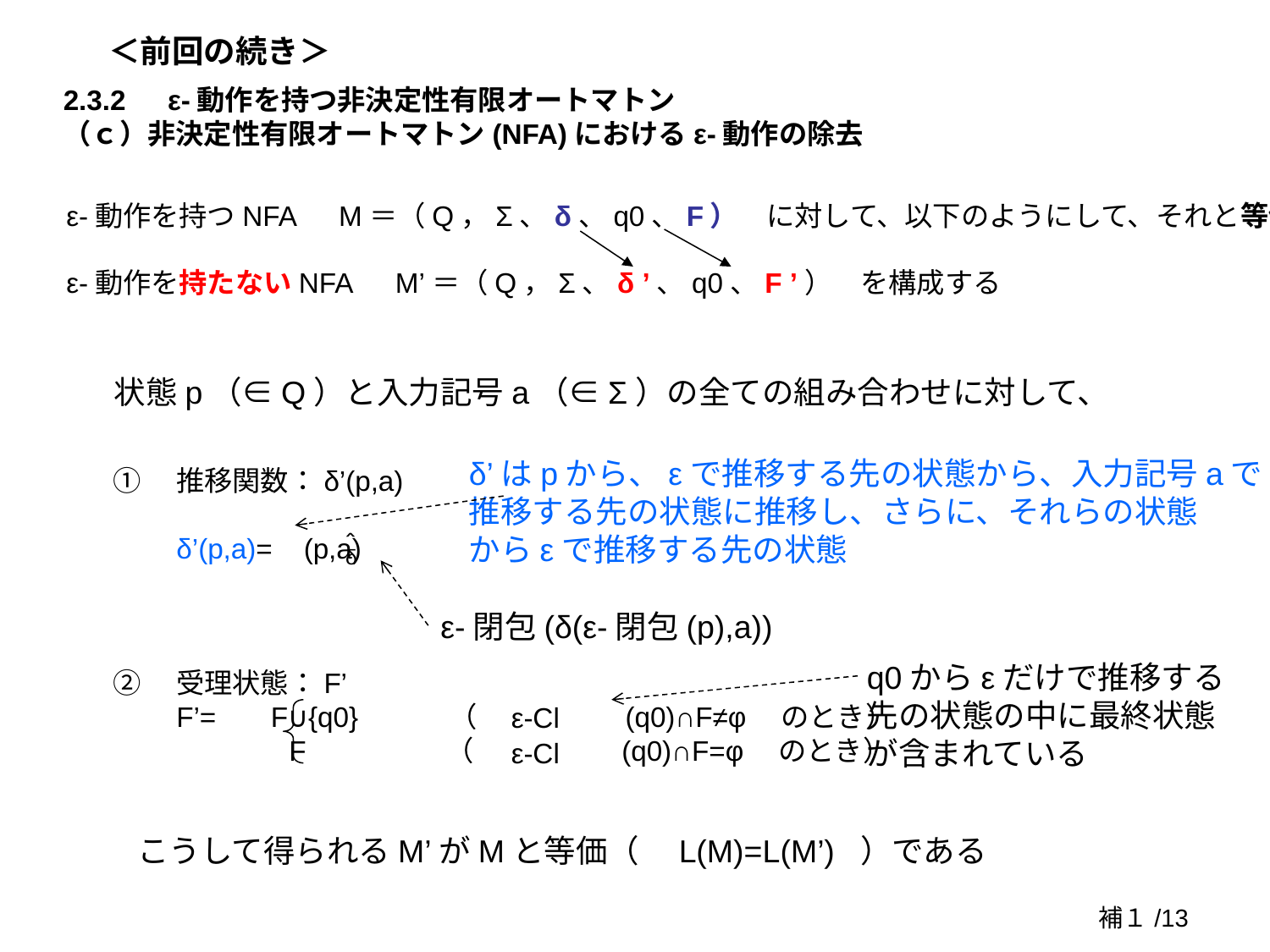

＜前回の続き＞
2.3.2　ε-動作を持つ非決定性有限オートマトン
（ｃ）非決定性有限オートマトン(NFA)におけるε-動作の除去
ε-動作を持つNFA　M＝（Q，Σ、δ、q0、F）　に対して、以下のようにして、それと等価な

ε-動作を持たないNFA　M’＝（Q，Σ、δ ’、q0、F ’）　を構成する

状態p（∈Q）と入力記号a（∈Σ）の全ての組み合わせに対して、

①　推移関数：δ’(p,a)

　　δ’(p,a)=    (p,a)

②　受理状態：F’
　　F’=　  F∪{q0}　　　（　　　　　(q0)∩F≠φ　のとき）
　　　　　　F                 （　　　　　(q0)∩F=φ　のとき）
δ’はpから、εで推移する先の状態から、入力記号aで
推移する先の状態に推移し、さらに、それらの状態
からεで推移する先の状態
＾
δ
ε-閉包(δ(ε-閉包(p),a))
q0からεだけで推移する
先の状態の中に最終状態
が含まれている
ε-Cl

ε-Cl
こうして得られるM’がMと等価（　L(M)=L(M’)  ）である
補１/13